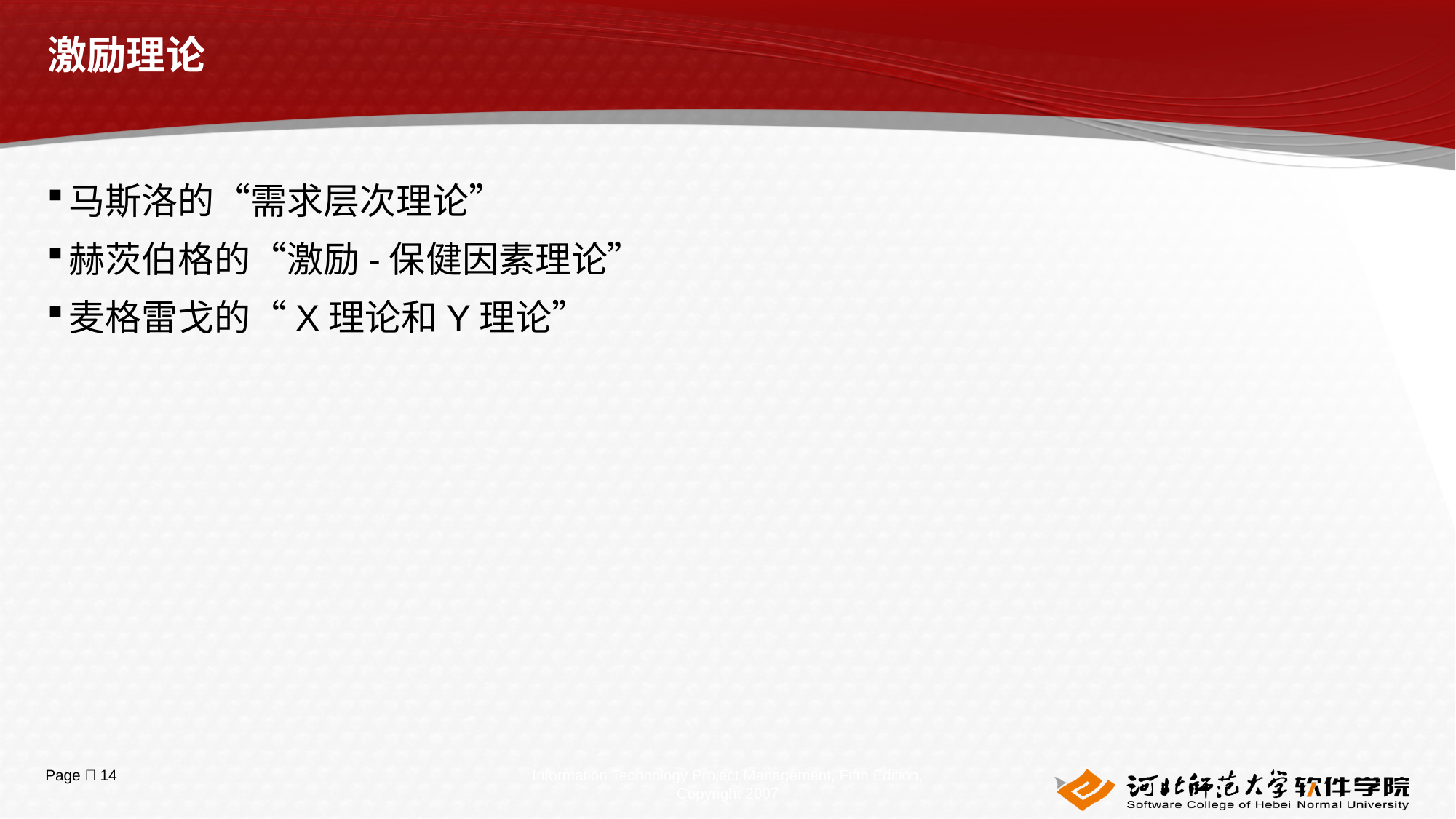

# 激励理论
马斯洛的“需求层次理论”
赫茨伯格的“激励-保健因素理论”
麦格雷戈的“X理论和Y理论”
Information Technology Project Management, Fifth Edition, Copyright 2007